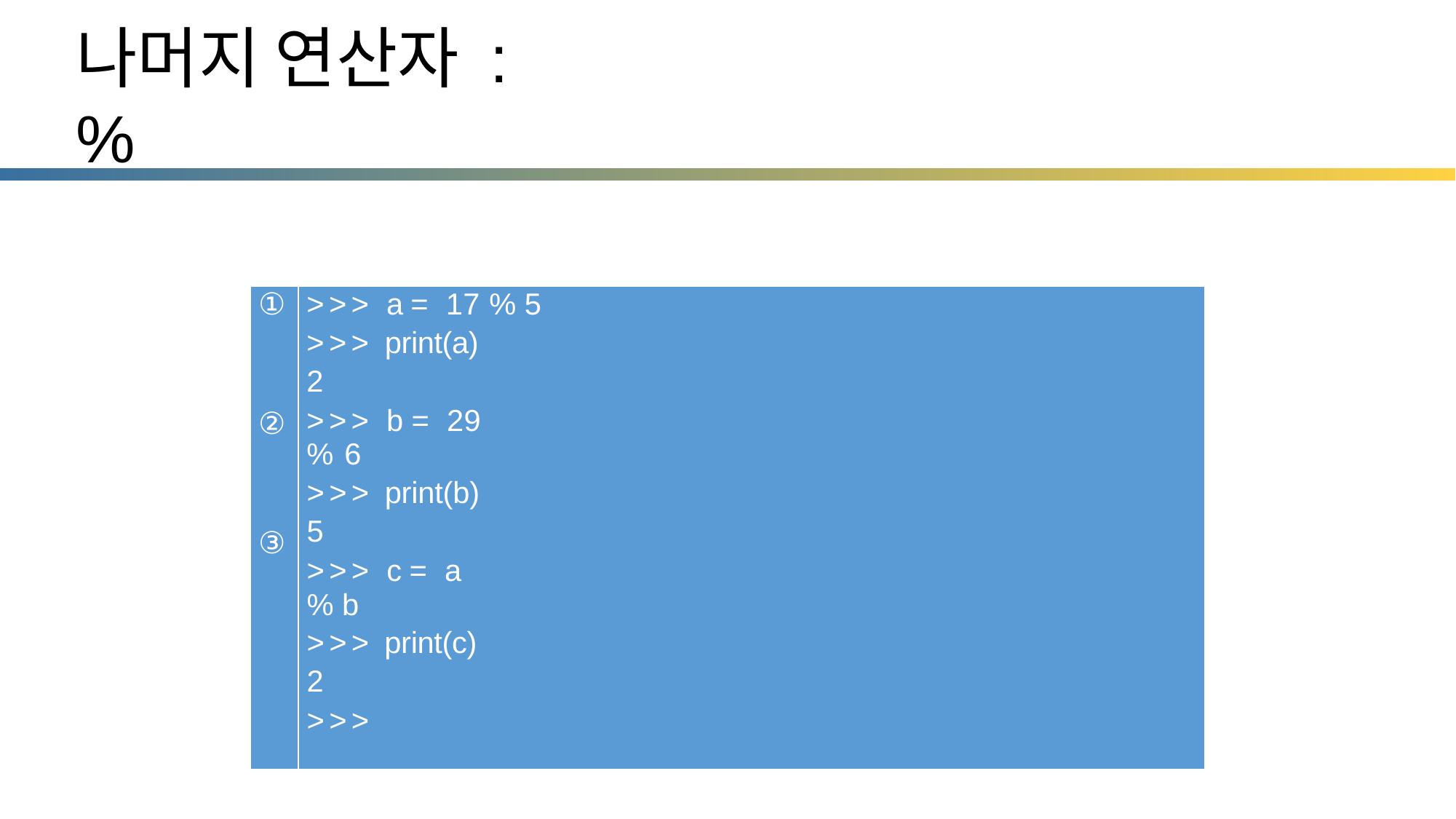

# 나머지 연산자 : %
| ① ② ③ | >>> a = 17 % 5 >>> print(a) 2 >>> b = 29 % 6 >>> print(b) 5 >>> c = a % b >>> print(c) 2 >>> |
| --- | --- |